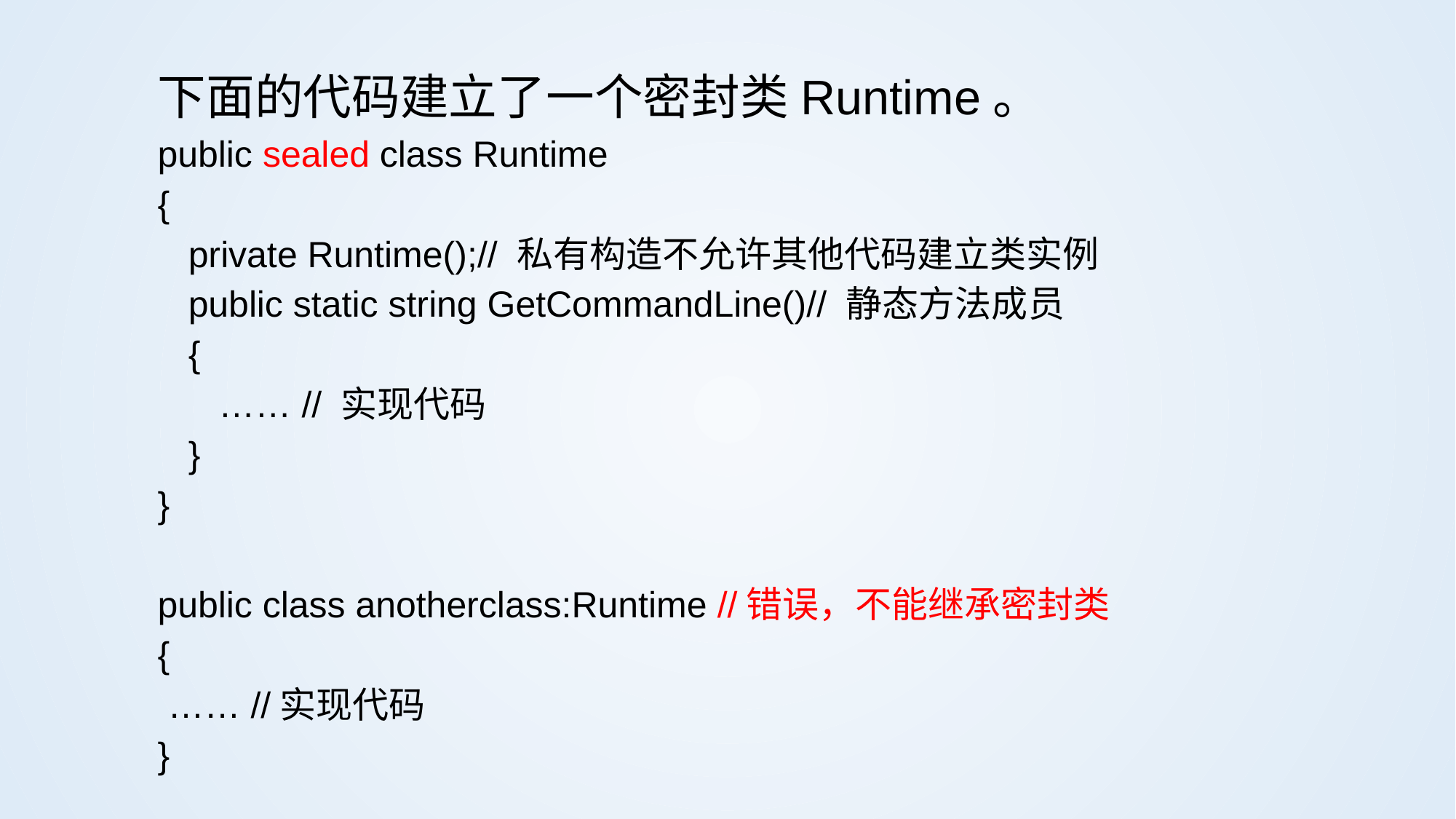

下面的代码建立了一个密封类Runtime。
public sealed class Runtime
{
   private Runtime();// 私有构造不允许其他代码建立类实例
   public static string GetCommandLine()// 静态方法成员
   {
      …… // 实现代码
   }
}

public class anotherclass:Runtime //错误，不能继承密封类
{
 …… //实现代码
}